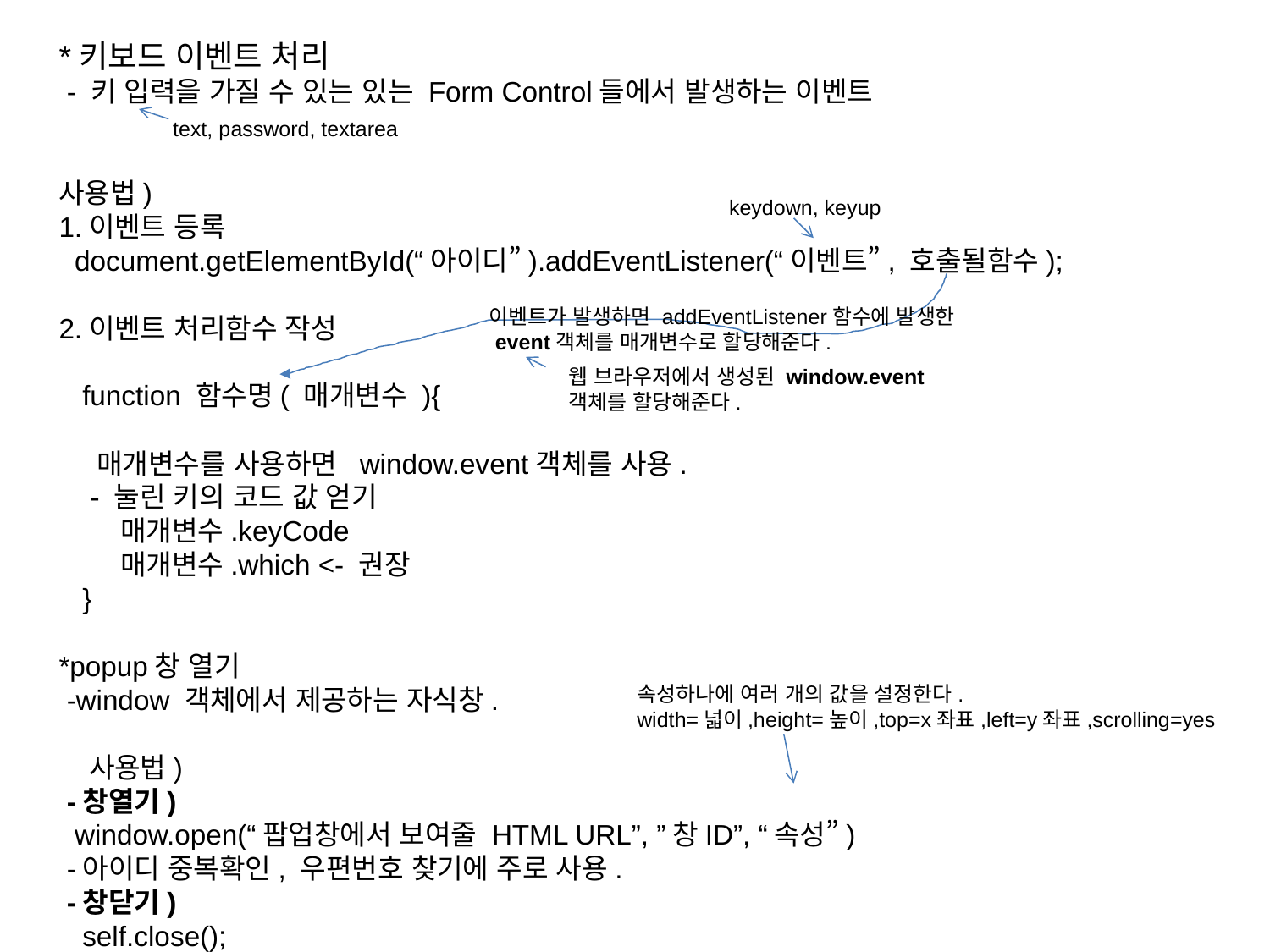

*키보드 이벤트 처리
 - 키 입력을 가질 수 있는 있는 Form Control들에서 발생하는 이벤트

사용법)
1.이벤트 등록
  document.getElementById(“아이디”).addEventListener(“이벤트”, 호출될함수);

2.이벤트 처리함수 작성

   function 함수명( 매개변수 ){

    매개변수를 사용하면  window.event객체를 사용.
    - 눌린 키의 코드 값 얻기
       매개변수.keyCode
       매개변수.which <- 권장
   }

*popup창 열기
 -window 객체에서 제공하는 자식창.

   사용법)
 -창열기)
  window.open(“팝업창에서 보여줄 HTML URL”, ”창ID”, “속성”)
 -아이디 중복확인, 우편번호 찾기에 주로 사용.
 -창닫기)
   self.close();

text, password, textarea
keydown, keyup

이벤트가 발생하면 addEventListener함수에 발생한
 event객체를 매개변수로 할당해준다.
웹 브라우저에서 생성된 window.event
객체를 할당해준다.
속성하나에 여러 개의 값을 설정한다.
width=넓이,height=높이,top=x좌표,left=y좌표,scrolling=yes